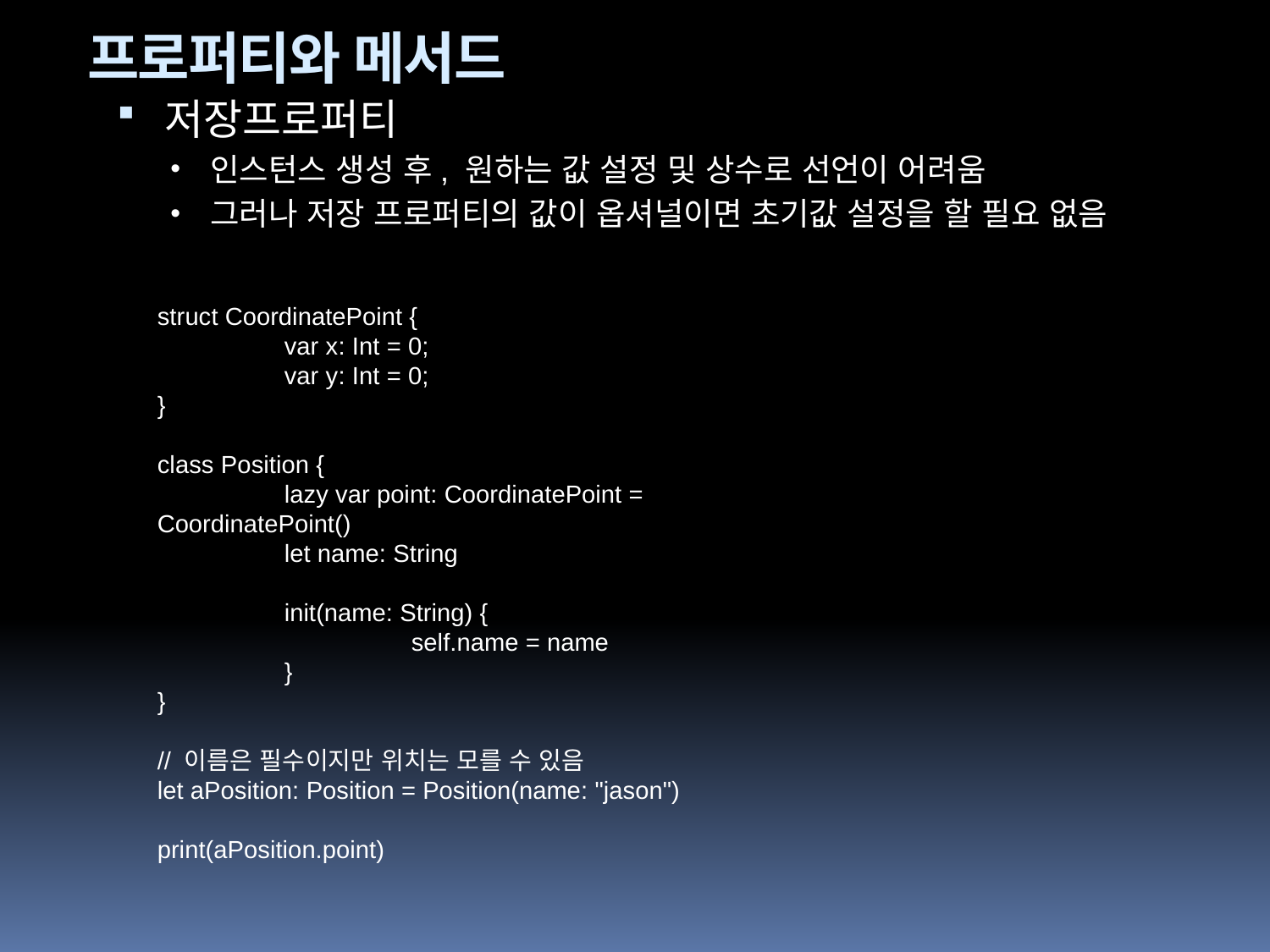

프로퍼티와 메서드
저장프로퍼티
인스턴스 생성 후, 원하는 값 설정 및 상수로 선언이 어려움
그러나 저장 프로퍼티의 값이 옵셔널이면 초기값 설정을 할 필요 없음
struct CoordinatePoint {
	var x: Int = 0;
	var y: Int = 0;
}

class Position {
	lazy var point: CoordinatePoint = CoordinatePoint()
	let name: String

	init(name: String) {
		self.name = name
	}
}

// 이름은 필수이지만 위치는 모를 수 있음
let aPosition: Position = Position(name: "jason")

print(aPosition.point)